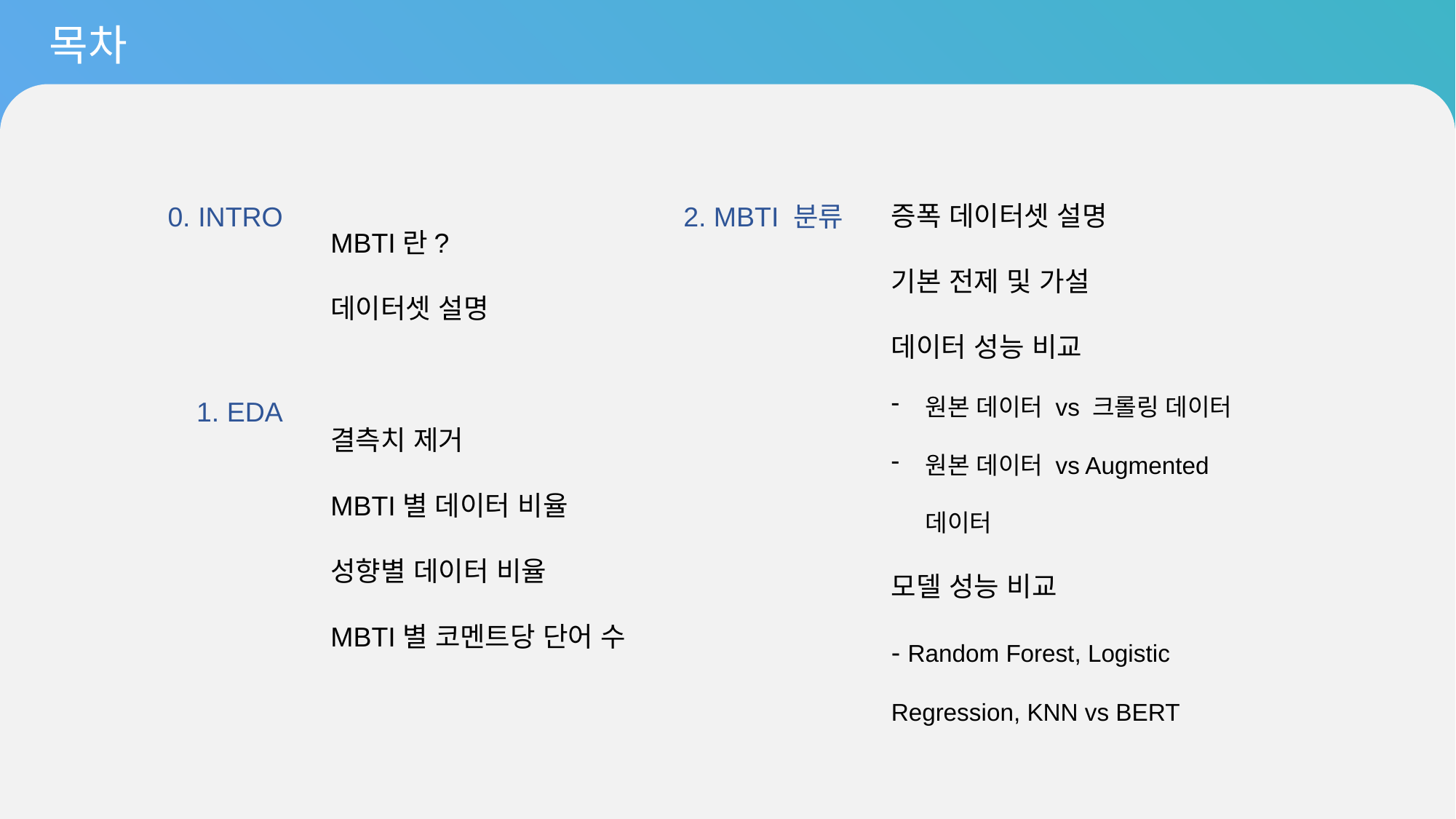

목차

0. INTRO
2. MBTI 분류
증폭 데이터셋 설명
기본 전제 및 가설
데이터 성능 비교
원본 데이터 vs 크롤링 데이터
원본 데이터 vs Augmented 데이터
모델 성능 비교
- Random Forest, Logistic Regression, KNN vs BERT
MBTI란?
데이터셋 설명
1. EDA
결측치 제거
MBTI별 데이터 비율
성향별 데이터 비율
MBTI별 코멘트당 단어 수